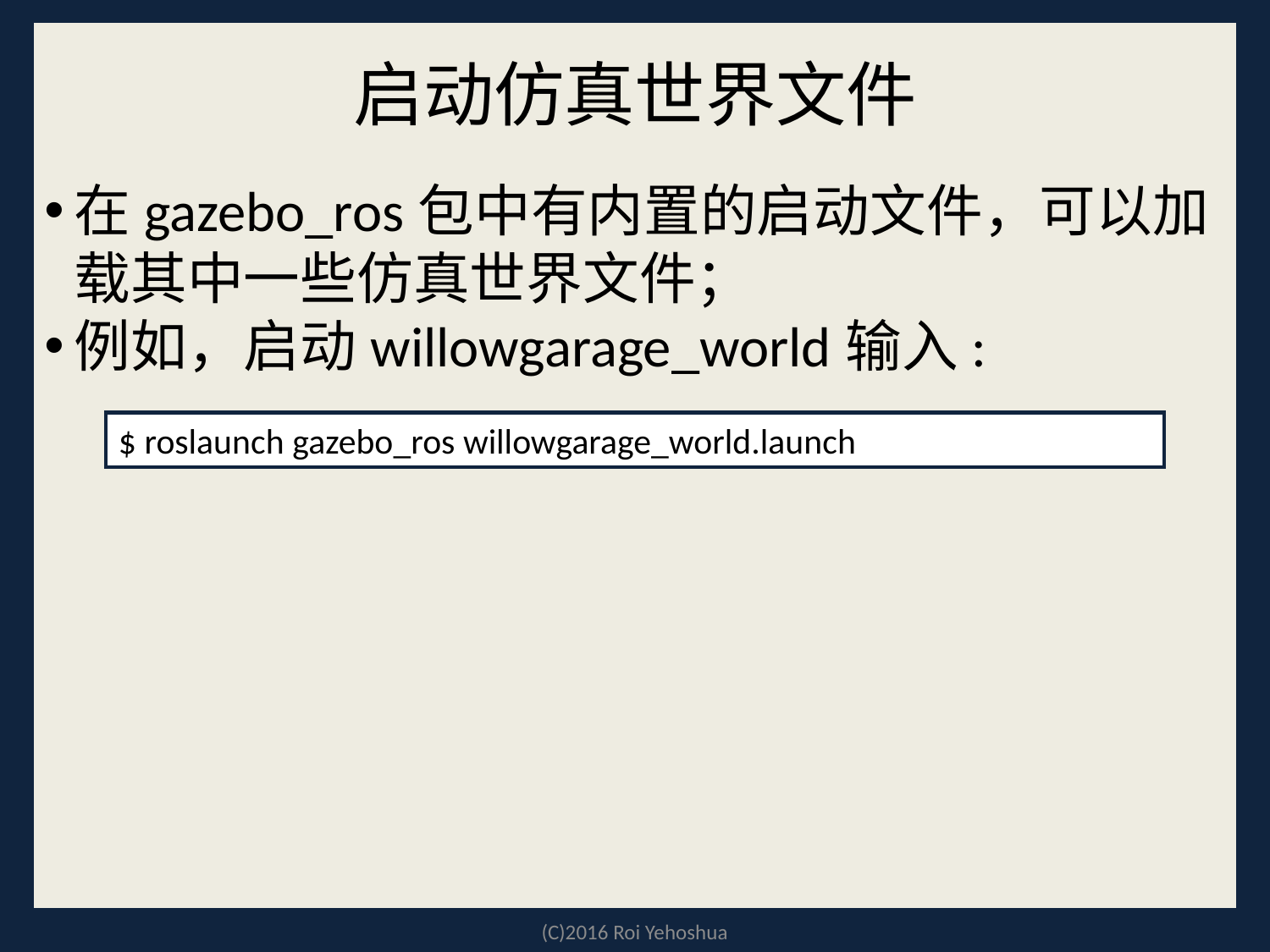

启动仿真世界文件
在gazebo_ros包中有内置的启动文件，可以加载其中一些仿真世界文件；
例如，启动willowgarage_world输入:

$ roslaunch gazebo_ros willowgarage_world.launch
(C)2016 Roi Yehoshua